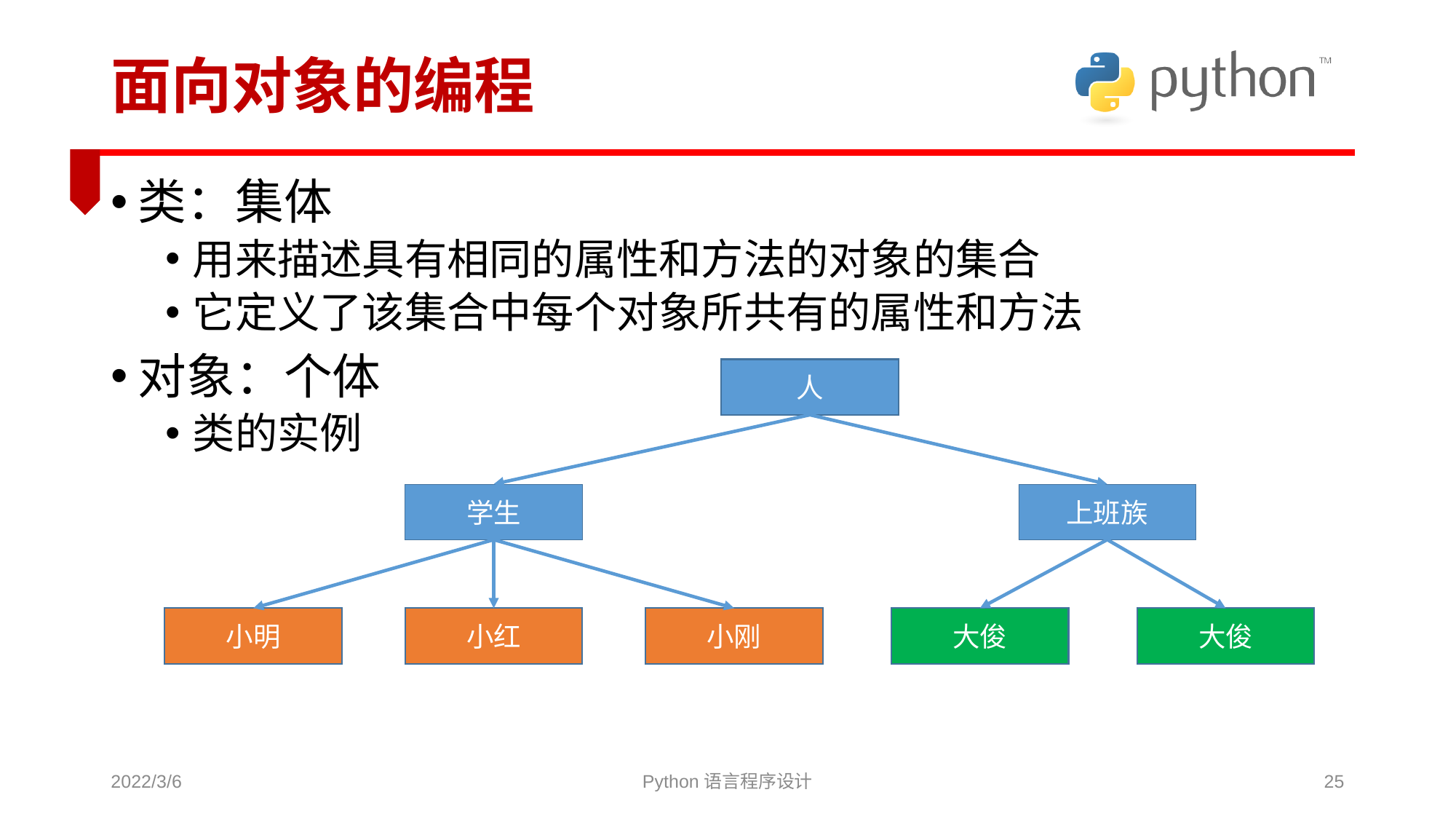

# 面向对象的编程
类：集体
用来描述具有相同的属性和方法的对象的集合
它定义了该集合中每个对象所共有的属性和方法
对象：个体
类的实例
人
上班族
学生
大俊
大俊
小刚
小明
小红
2022/3/6
Python语言程序设计
25